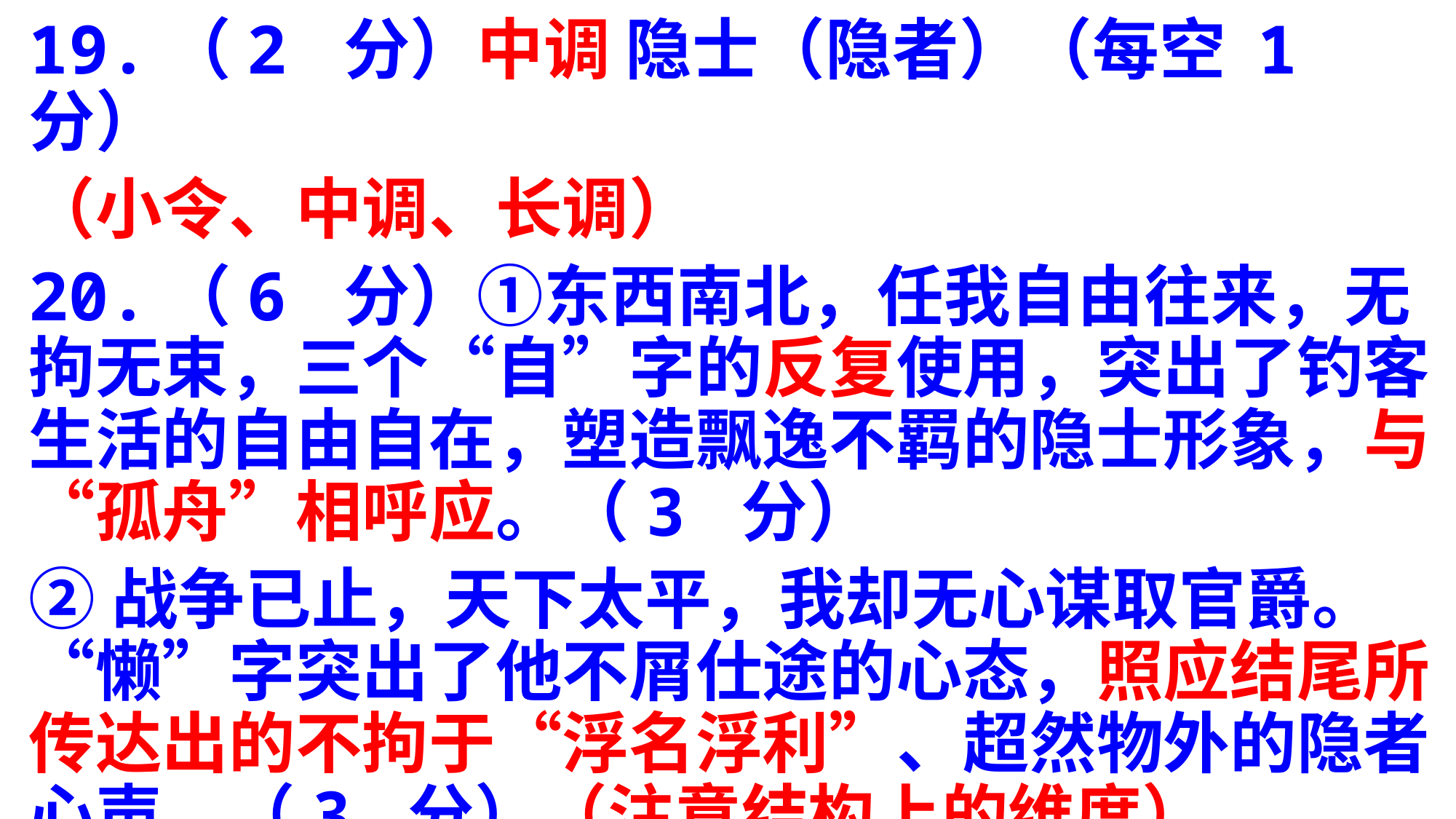

19.（2 分）中调 隐士（隐者）（每空 1 分）
（小令、中调、长调）
20.（6 分）①东西南北，任我自由往来，无拘无束，三个“自”字的反复使用，突出了钓客生活的自由自在，塑造飘逸不羁的隐士形象，与“孤舟”相呼应。（3 分）
②战争已止，天下太平，我却无心谋取官爵。“懒”字突出了他不屑仕途的心态，照应结尾所传达出的不拘于“浮名浮利”、超然物外的隐者心声。（3 分）（注意结构上的维度）